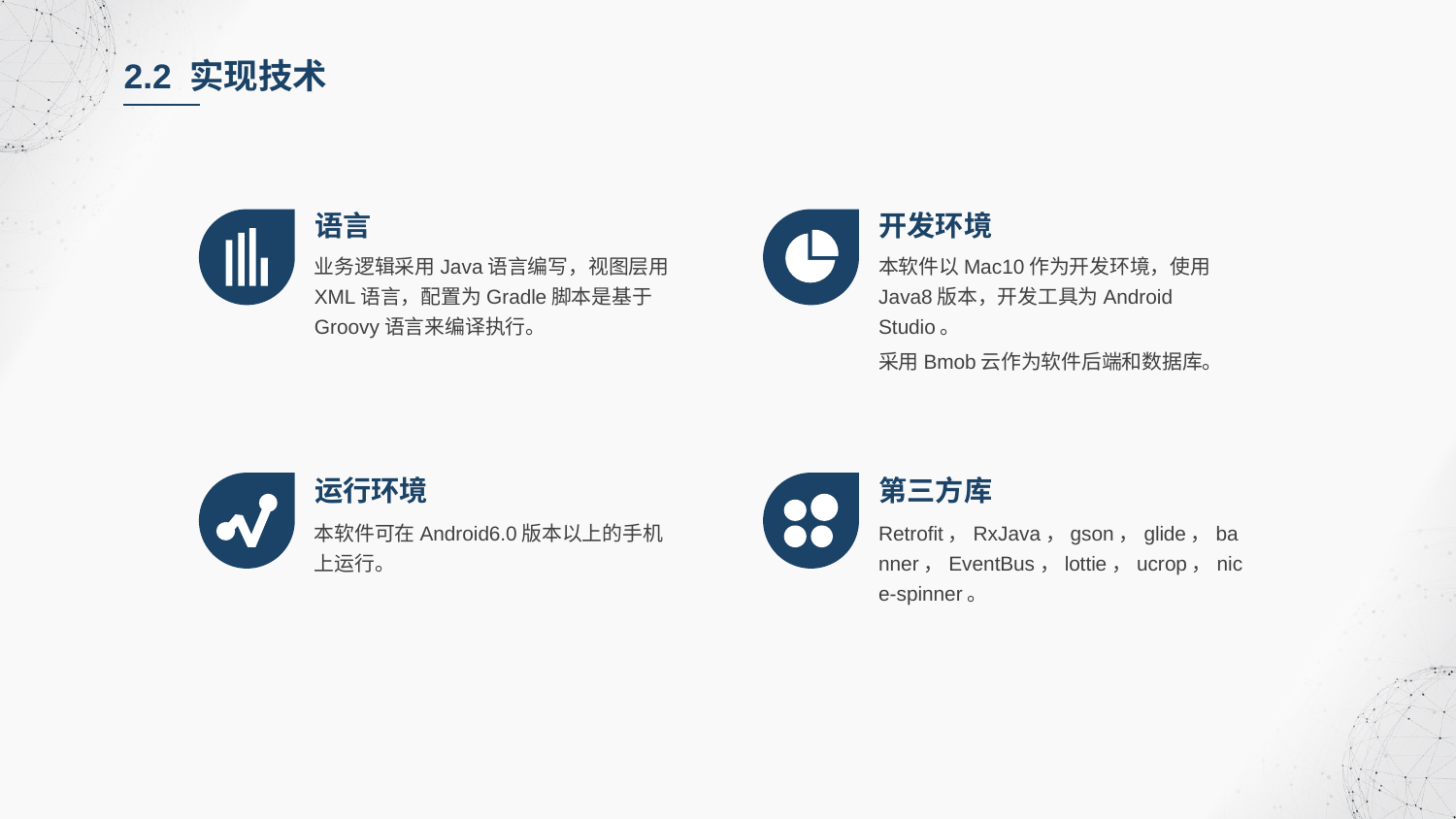

2.2 实现技术
语言
开发环境

业务逻辑采用Java语言编写，视图层用XML语言，配置为Gradle脚本是基于Groovy语言来编译执行。
本软件以Mac10作为开发环境，使用Java8版本，开发工具为Android Studio。
采用Bmob云作为软件后端和数据库。
运行环境
第三方库

本软件可在Android6.0版本以上的手机上运行。
Retrofit，RxJava，gson，glide，banner，EventBus，lottie，ucrop，nice-spinner。